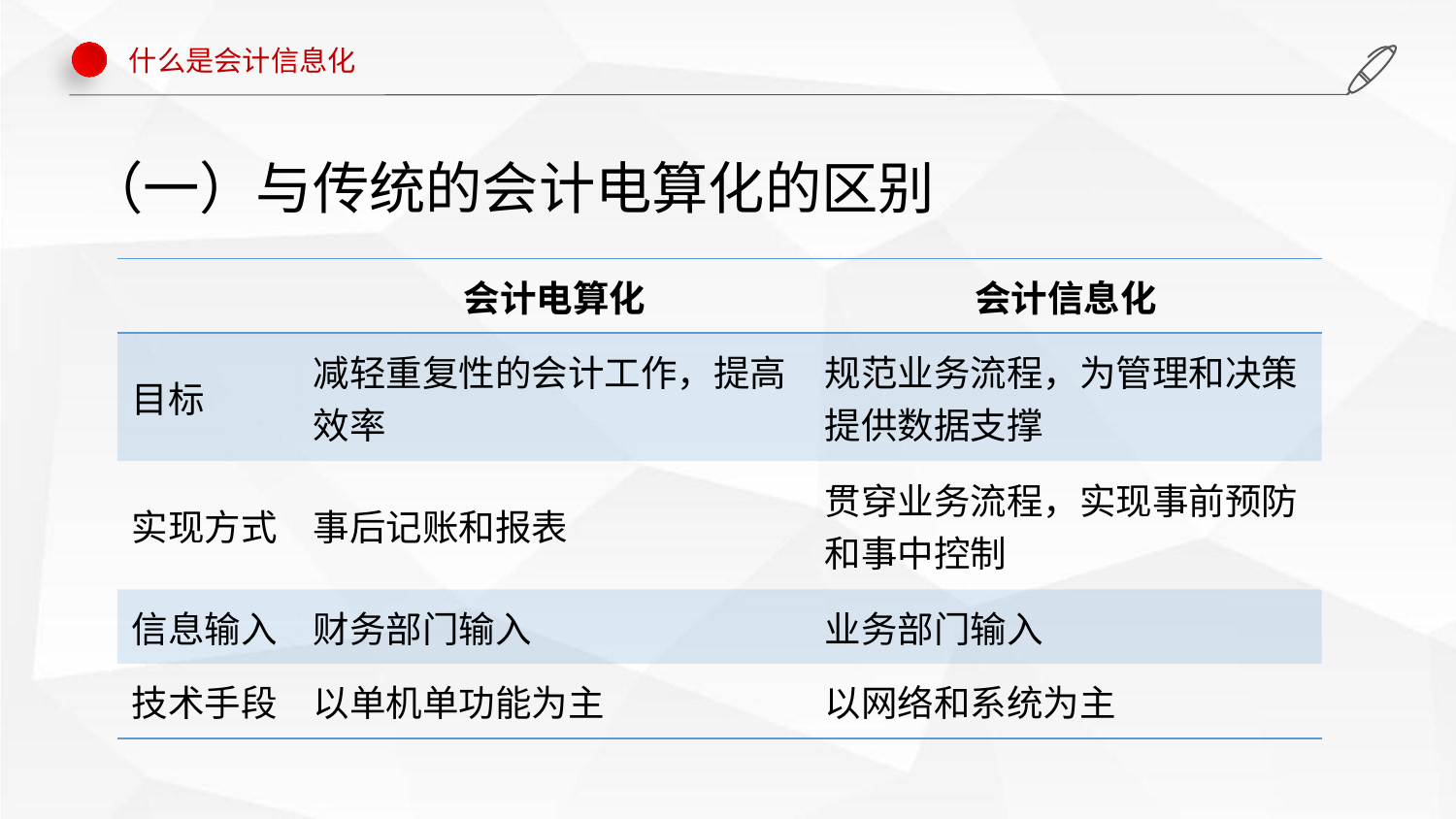

什么是会计信息化

（一）与传统的会计电算化的区别
|  | 会计电算化 | 会计信息化 |
| --- | --- | --- |
| 目标 | 减轻重复性的会计工作，提高效率 | 规范业务流程，为管理和决策提供数据支撑 |
| 实现方式 | 事后记账和报表 | 贯穿业务流程，实现事前预防和事中控制 |
| 信息输入 | 财务部门输入 | 业务部门输入 |
| 技术手段 | 以单机单功能为主 | 以网络和系统为主 |